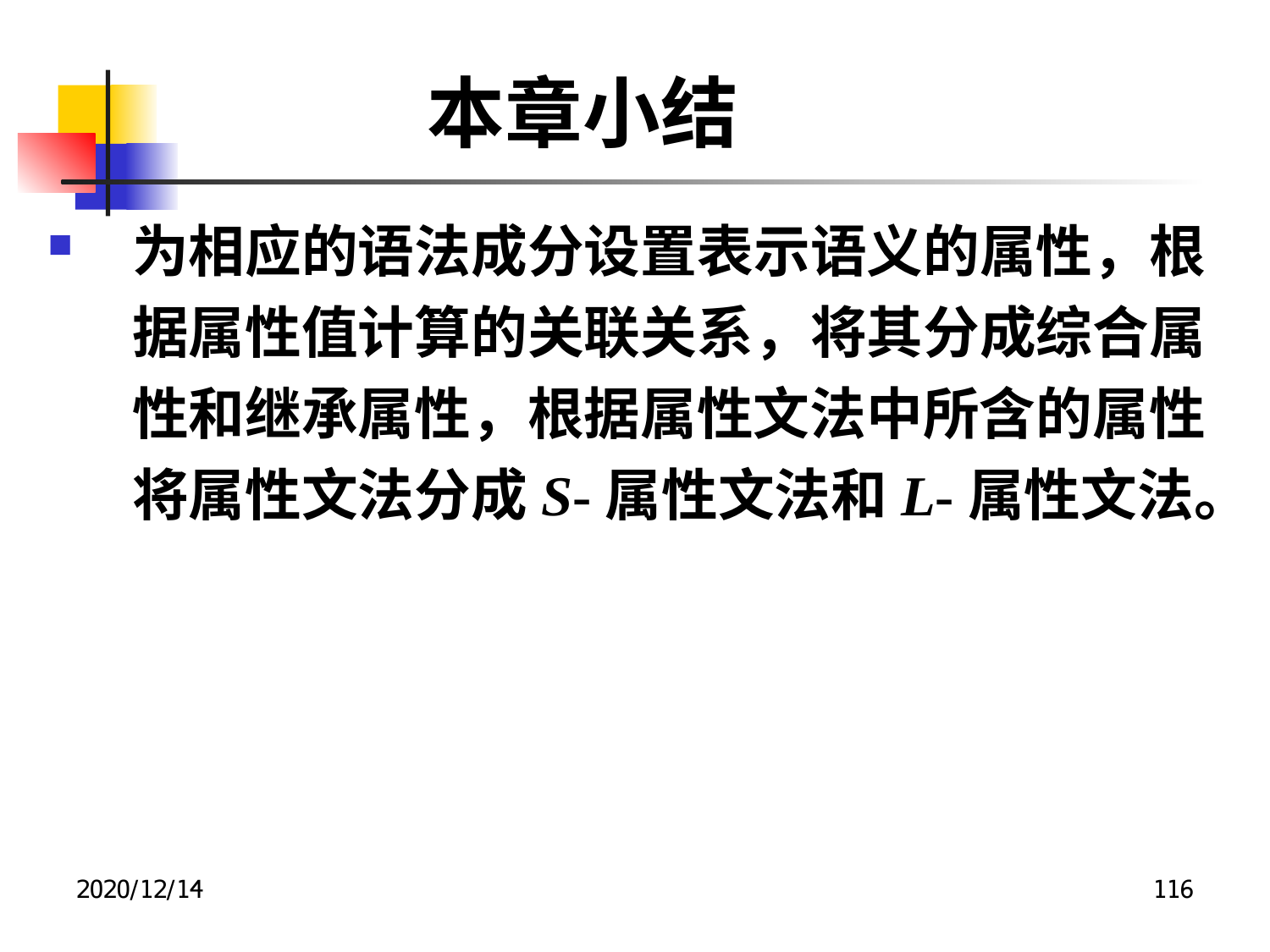

本章小结
为相应的语法成分设置表示语义的属性，根据属性值计算的关联关系，将其分成综合属性和继承属性，根据属性文法中所含的属性将属性文法分成S-属性文法和L-属性文法。
2020/12/14
116